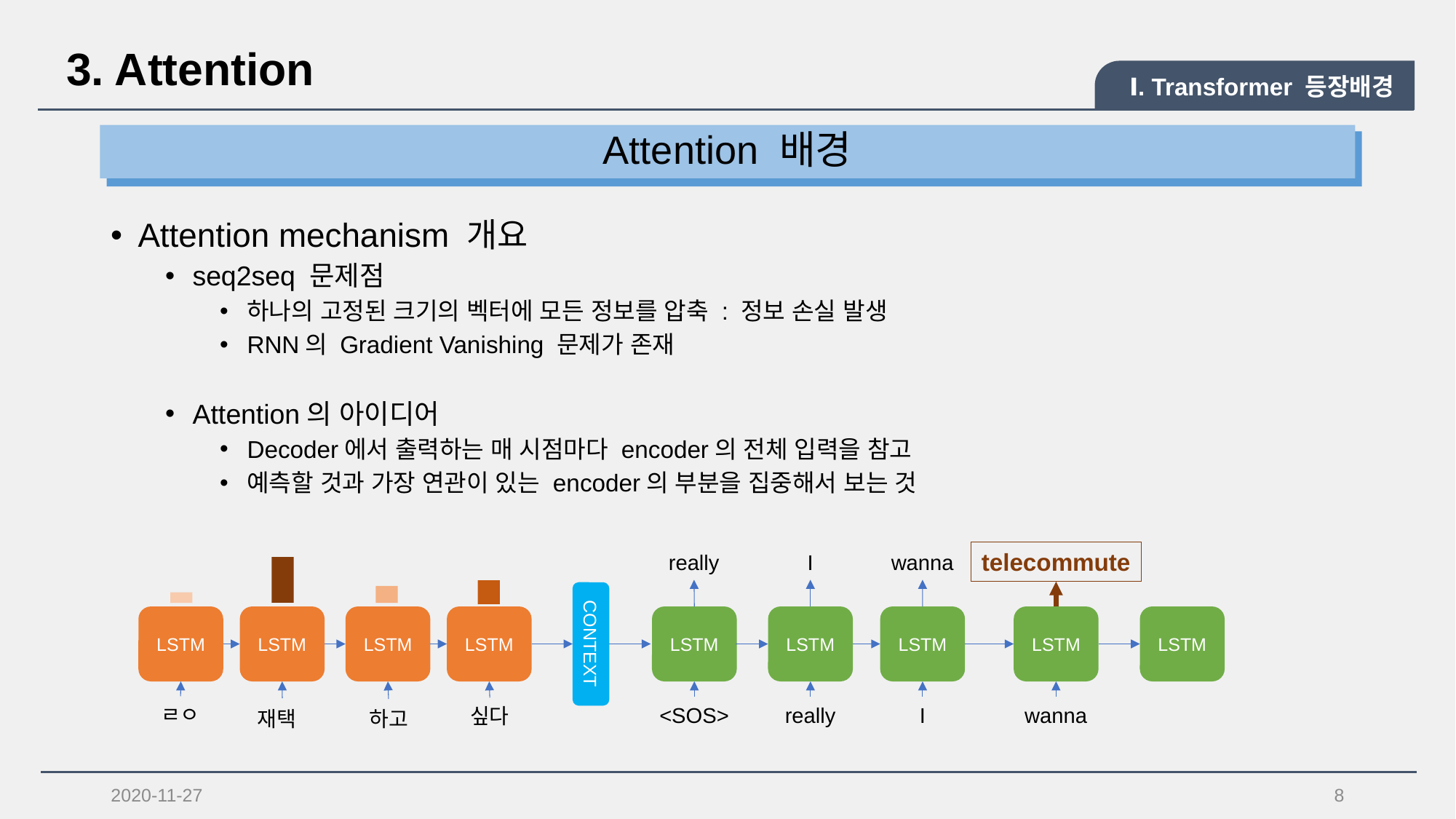

3. Attention

Ⅰ. Transformer 등장배경

Attention 배경

Attention mechanism 개요
seq2seq 문제점
하나의 고정된 크기의 벡터에 모든 정보를 압축 : 정보 손실 발생
RNN의 Gradient Vanishing 문제가 존재

Attention의 아이디어
Decoder에서 출력하는 매 시점마다 encoder의 전체 입력을 참고
예측할 것과 가장 연관이 있는 encoder의 부분을 집중해서 보는 것

telecommute
really
I
wanna

LSTM
LSTM
LSTM
LSTM
LSTM
LSTM
LSTM
LSTM
LSTM
CONTEXT
ㄹㅇ
<SOS>
really
I
wanna
싶다
재택
하고
2020-11-27
8